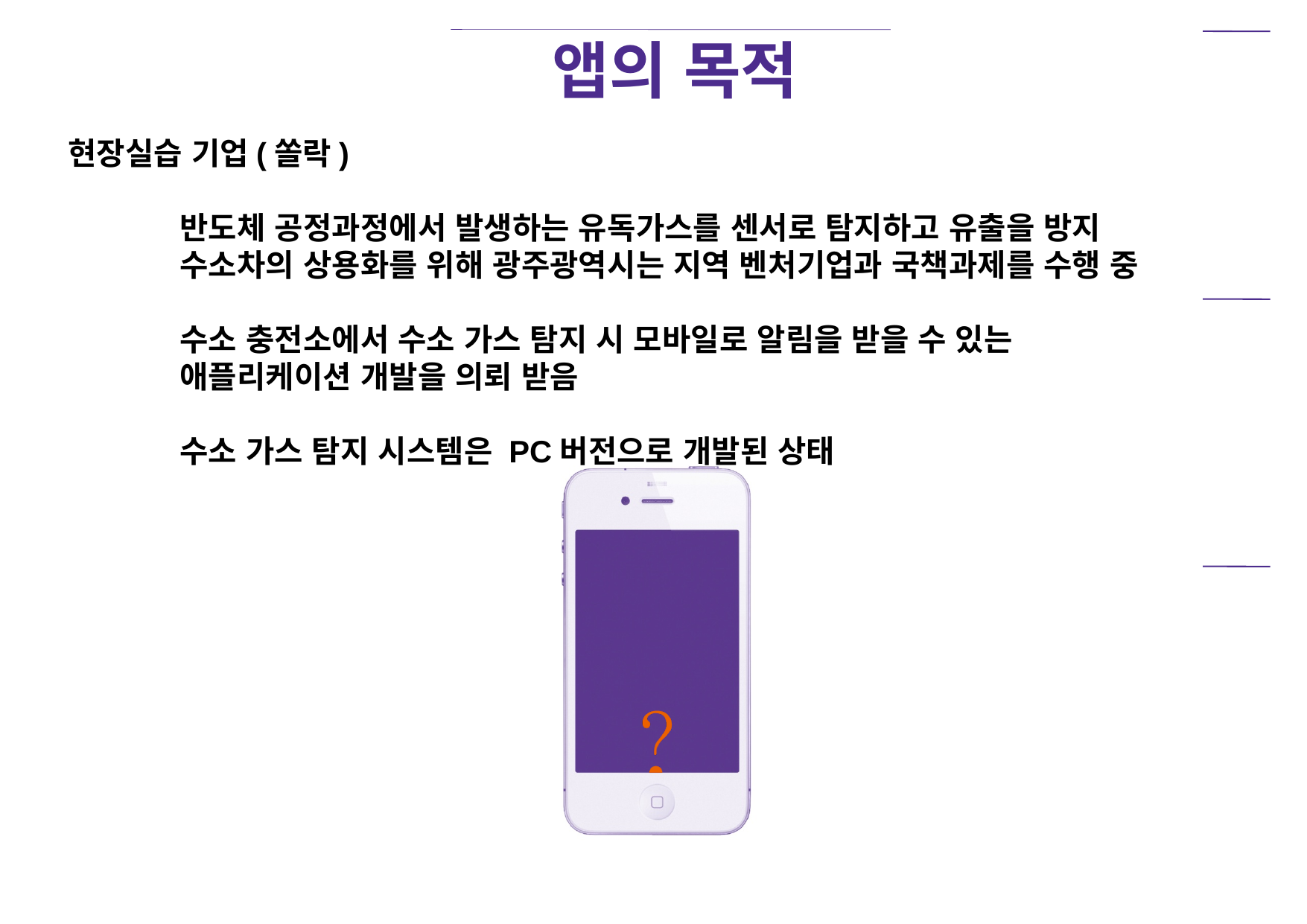

앱의 목적
현장실습 기업(쏠락)

	반도체 공정과정에서 발생하는 유독가스를 센서로 탐지하고 유출을 방지
	수소차의 상용화를 위해 광주광역시는 지역 벤처기업과 국책과제를 수행 중

	수소 충전소에서 수소 가스 탐지 시 모바일로 알림을 받을 수 있는
	애플리케이션 개발을 의뢰 받음

	수소 가스 탐지 시스템은 PC버전으로 개발된 상태